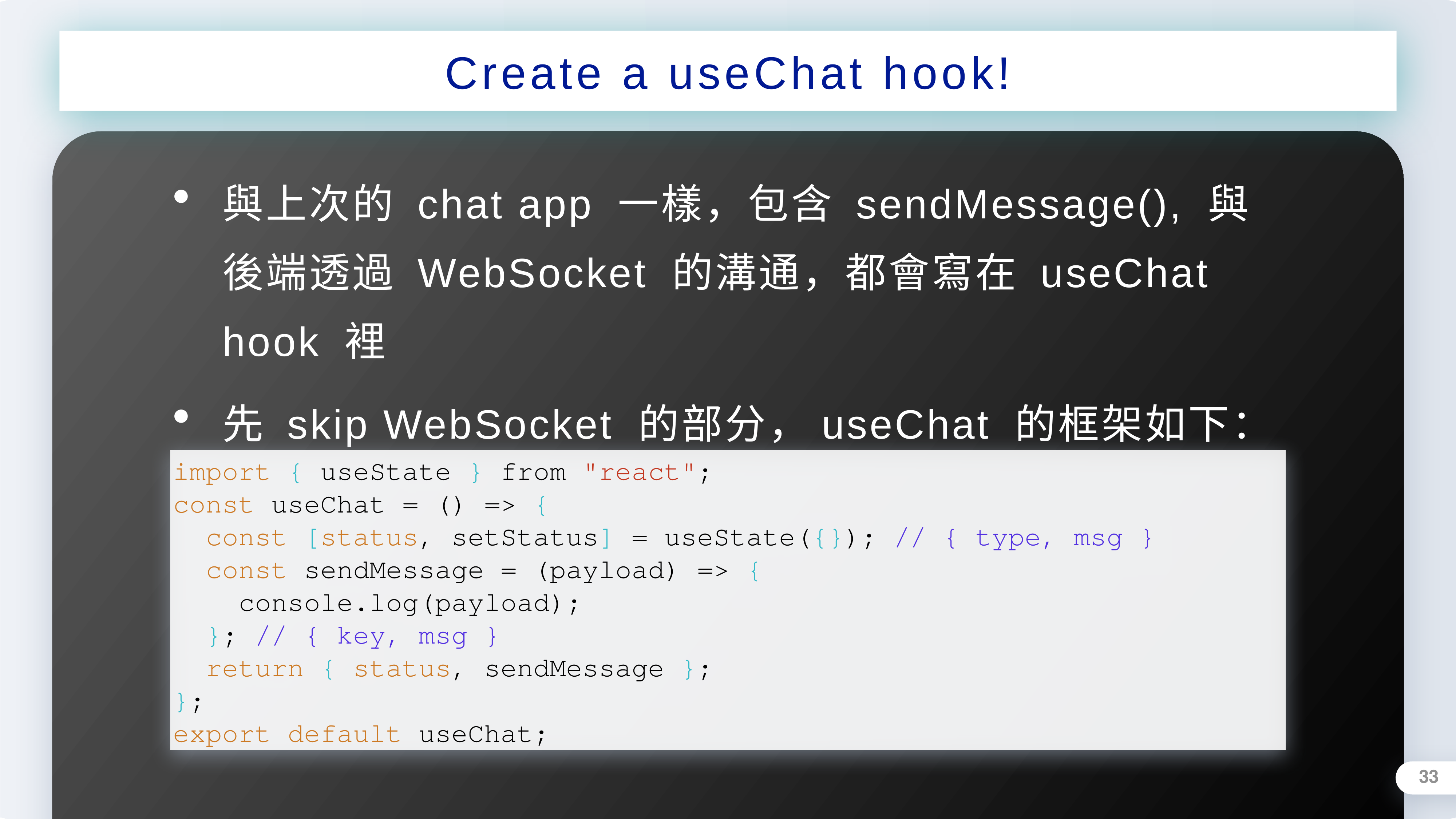

Create a useChat hook!
與上次的 chat app 一樣，包含 sendMessage(), 與後端透過 WebSocket 的溝通，都會寫在 useChat hook 裡
先 skip WebSocket 的部分，useChat 的框架如下：
import { useState } from "react";
const useChat = () => {
  const [status, setStatus] = useState({}); // { type, msg }
  const sendMessage = (payload) => {
    console.log(payload);
  }; // { key, msg }
  return { status, sendMessage };
};
export default useChat;
33